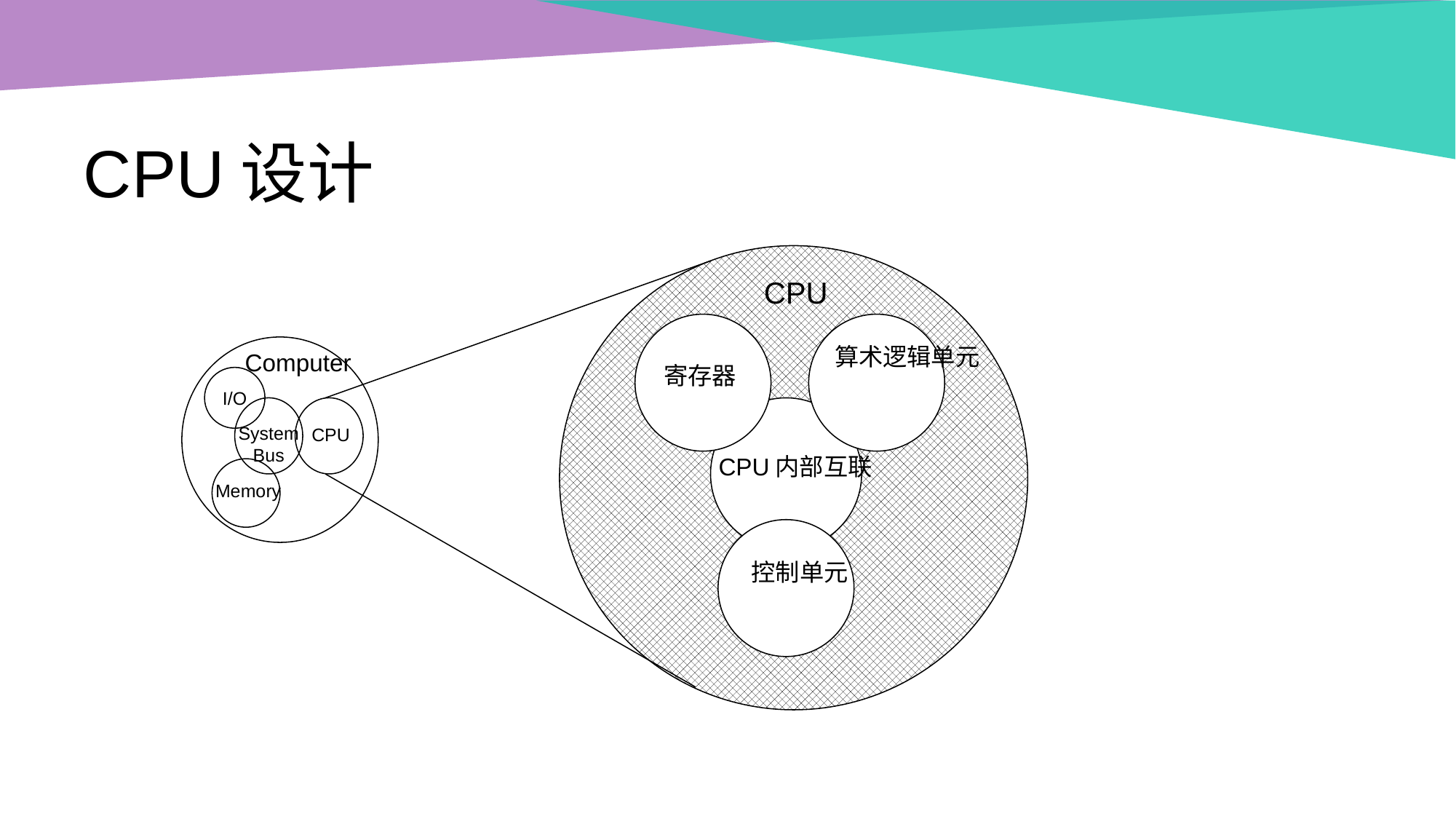

# CPU设计

CPU

算术逻辑单元

Computer
寄存器
I/O

System
Bus
CPU
CPU内部互联

Memory

控制单元